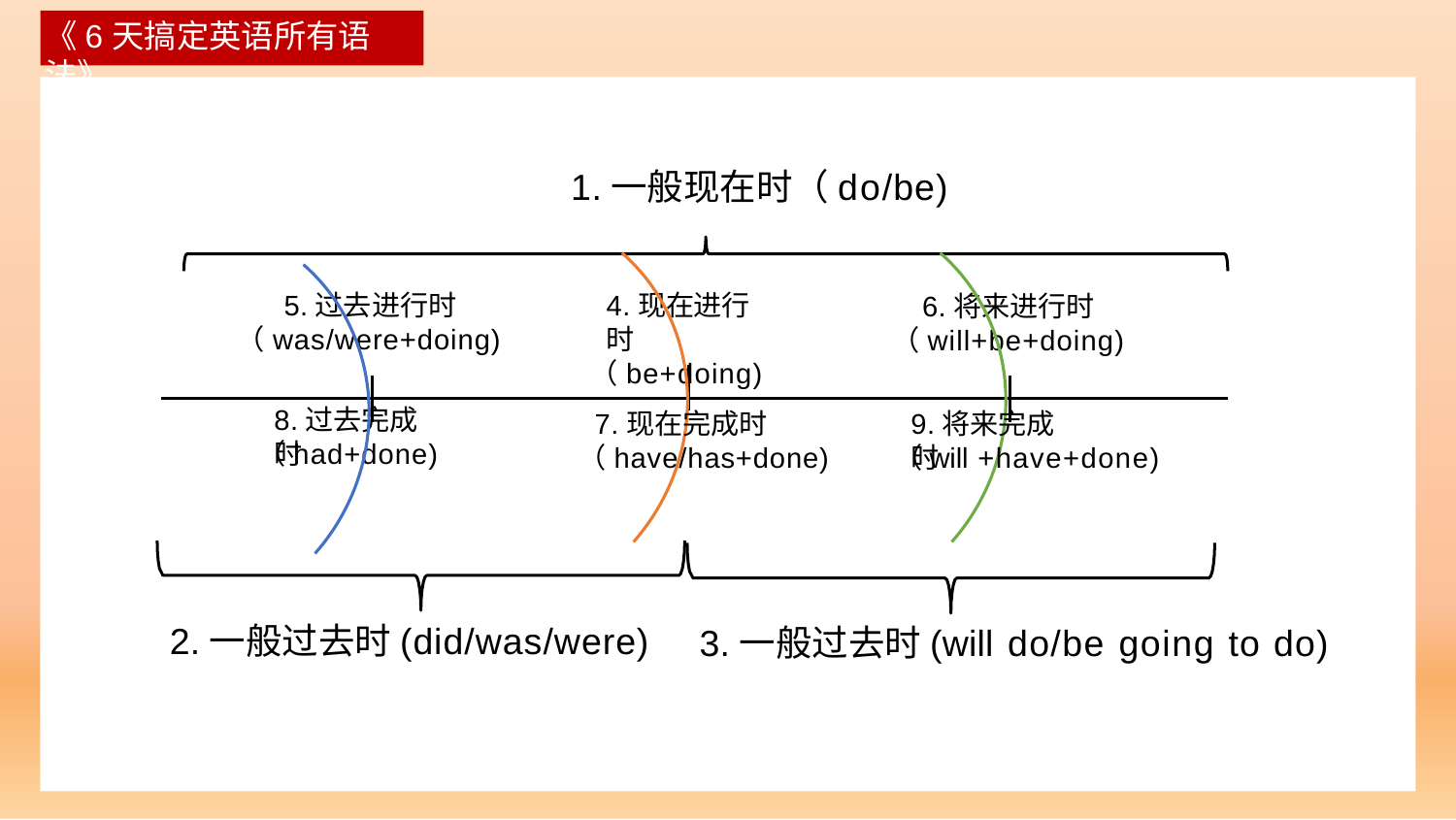

《6天搞定英语所有语法》
# 1.一般现在时（do/be)

4.现在进行时
（be+doing)
5.过去进行时
（was/were+doing)
6.将来进行时
（will+be+doing)
8.过去完成时
7.现在完成时
（have/has+done)
9.将来完成时
（had+done)
（will +have+done)

2.一般过去时(did/was/were)
3.一般过去时(will do/be going to do)